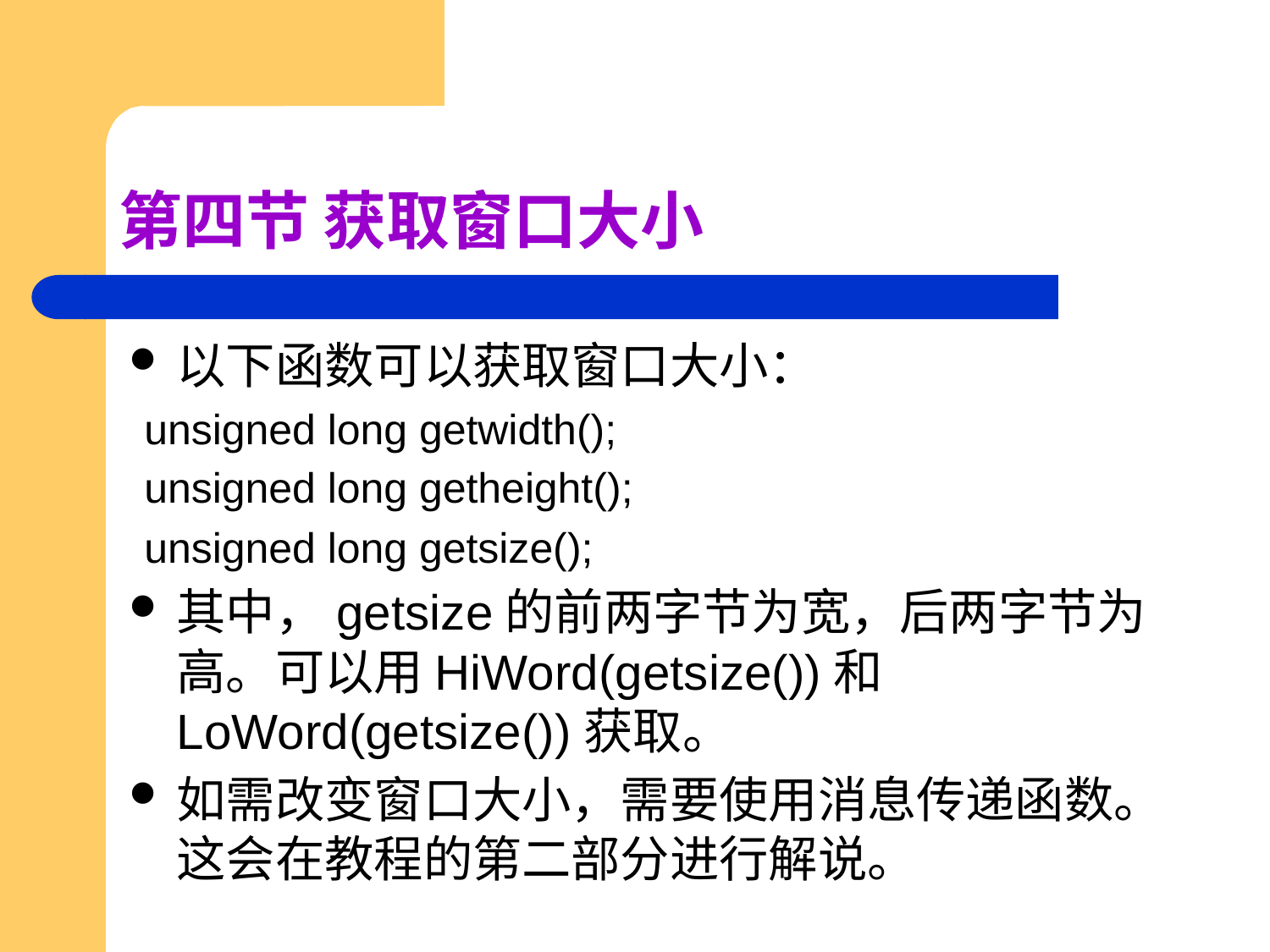

# 第四节 获取窗口大小
以下函数可以获取窗口大小：
unsigned long getwidth();
unsigned long getheight();
unsigned long getsize();
其中，getsize的前两字节为宽，后两字节为高。可以用HiWord(getsize())和LoWord(getsize())获取。
如需改变窗口大小，需要使用消息传递函数。这会在教程的第二部分进行解说。